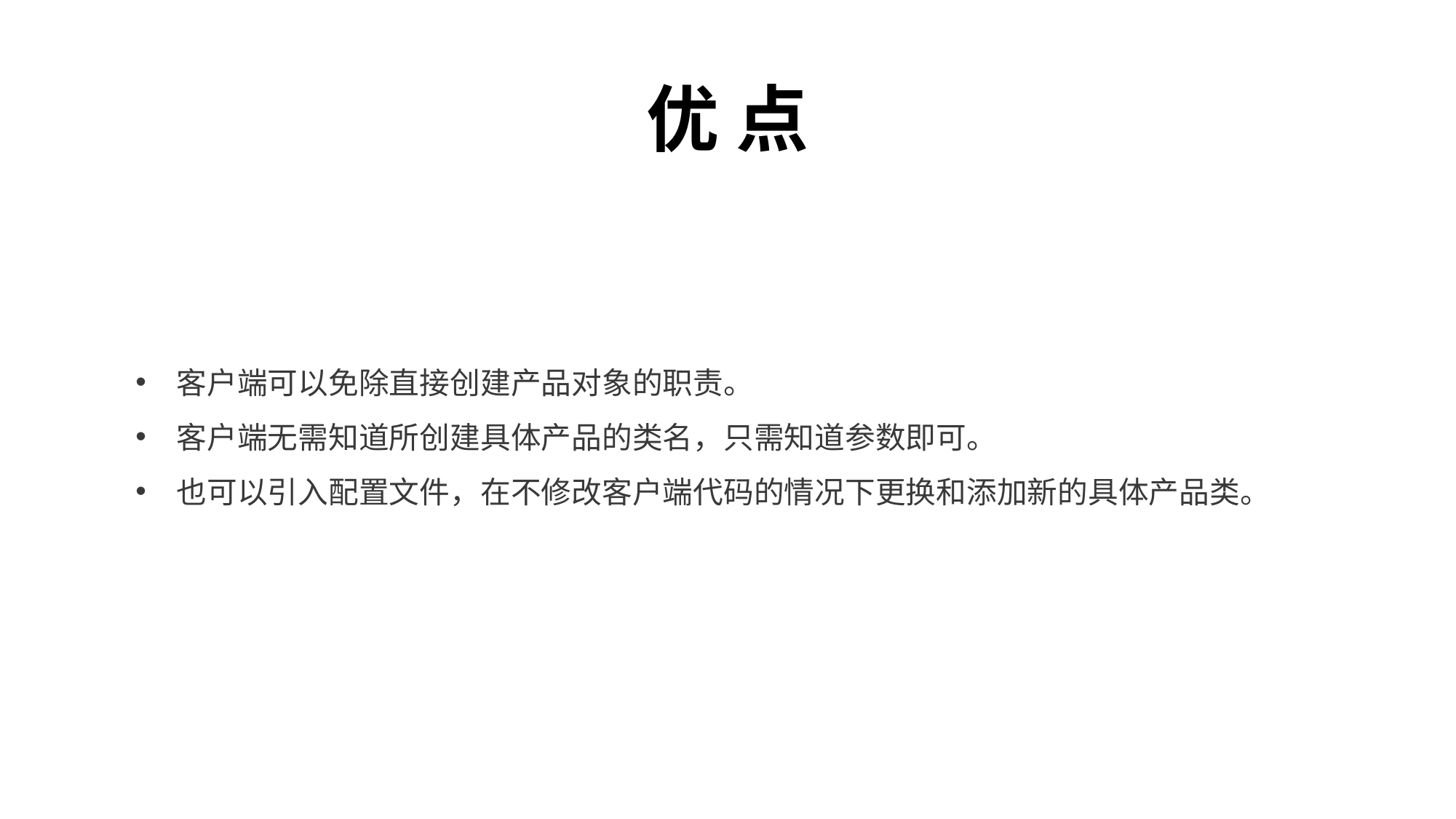

# 优 点
客户端可以免除直接创建产品对象的职责。
客户端无需知道所创建具体产品的类名，只需知道参数即可。
也可以引入配置文件，在不修改客户端代码的情况下更换和添加新的具体产品类。